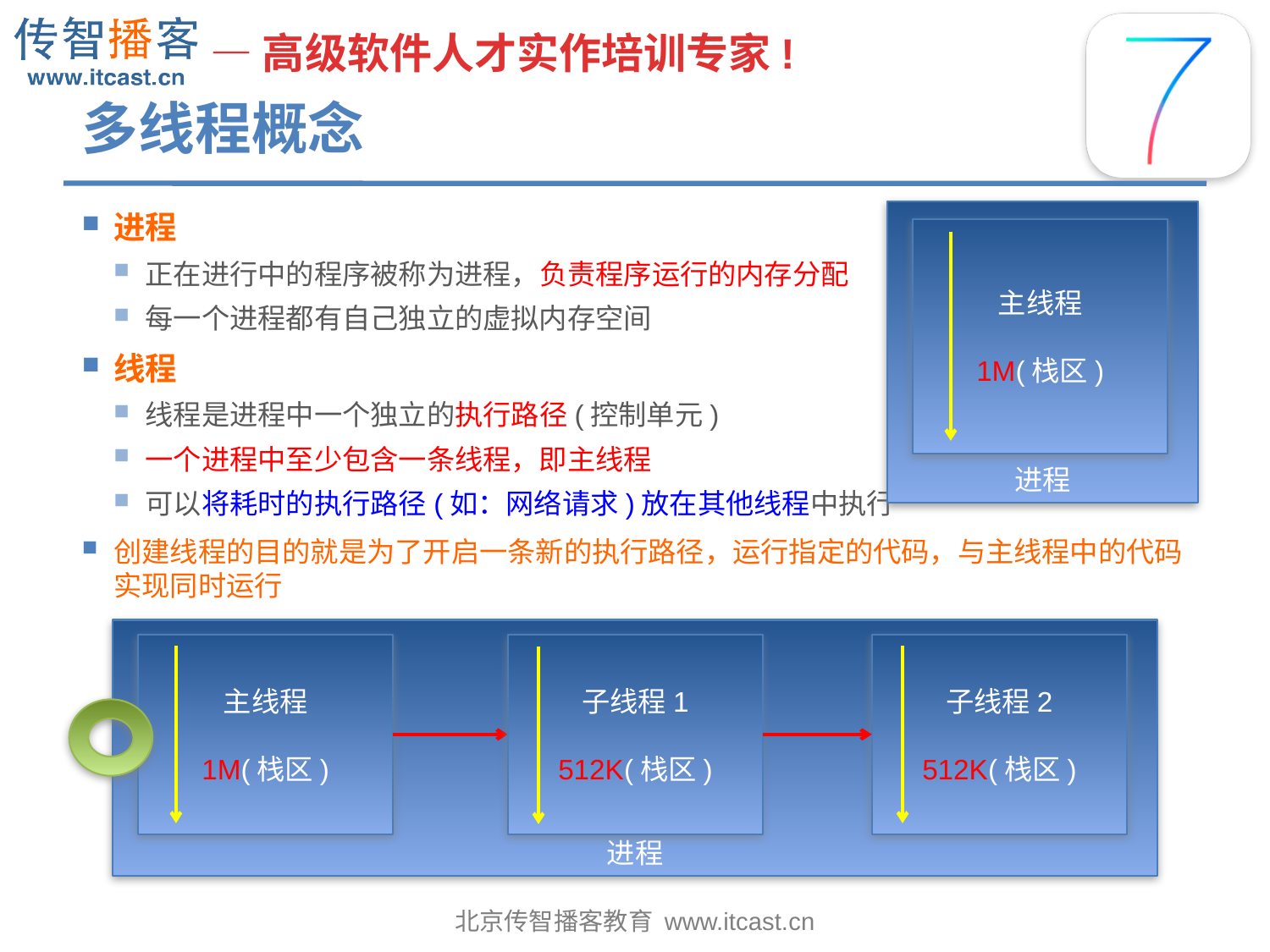

# 多线程概念
进程
正在进行中的程序被称为进程，负责程序运行的内存分配
每一个进程都有自己独立的虚拟内存空间
线程
线程是进程中一个独立的执行路径(控制单元)
一个进程中至少包含一条线程，即主线程
可以将耗时的执行路径(如：网络请求)放在其他线程中执行
创建线程的目的就是为了开启一条新的执行路径，运行指定的代码，与主线程中的代码实现同时运行
进程
主线程

1M(栈区)
进程
主线程

1M(栈区)
子线程1

512K(栈区)
子线程2

512K(栈区)